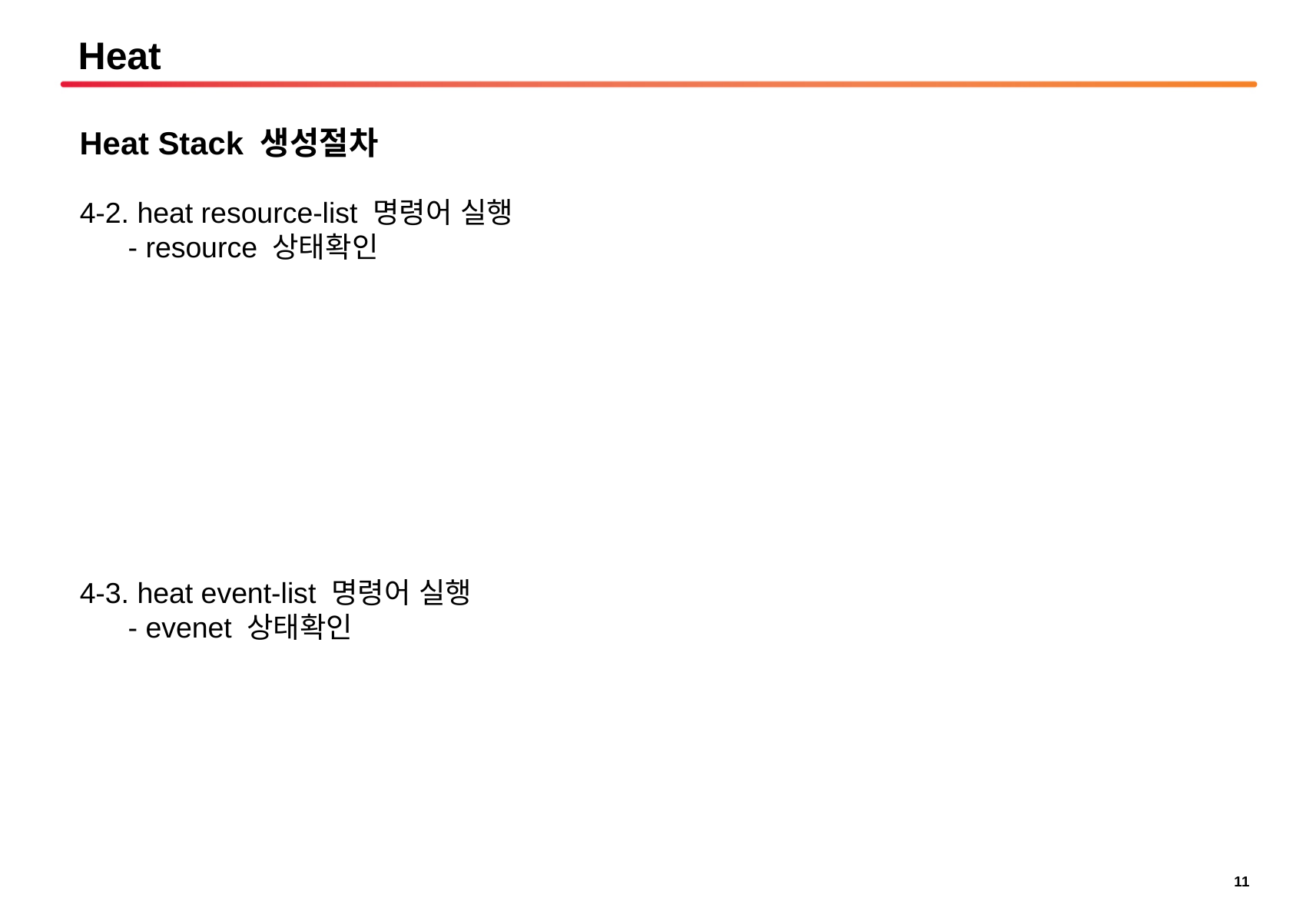

# Heat

Heat Stack 생성절차
4-2. heat resource-list 명령어 실행
      - resource 상태확인

4-3. heat event-list 명령어 실행
      - evenet 상태확인